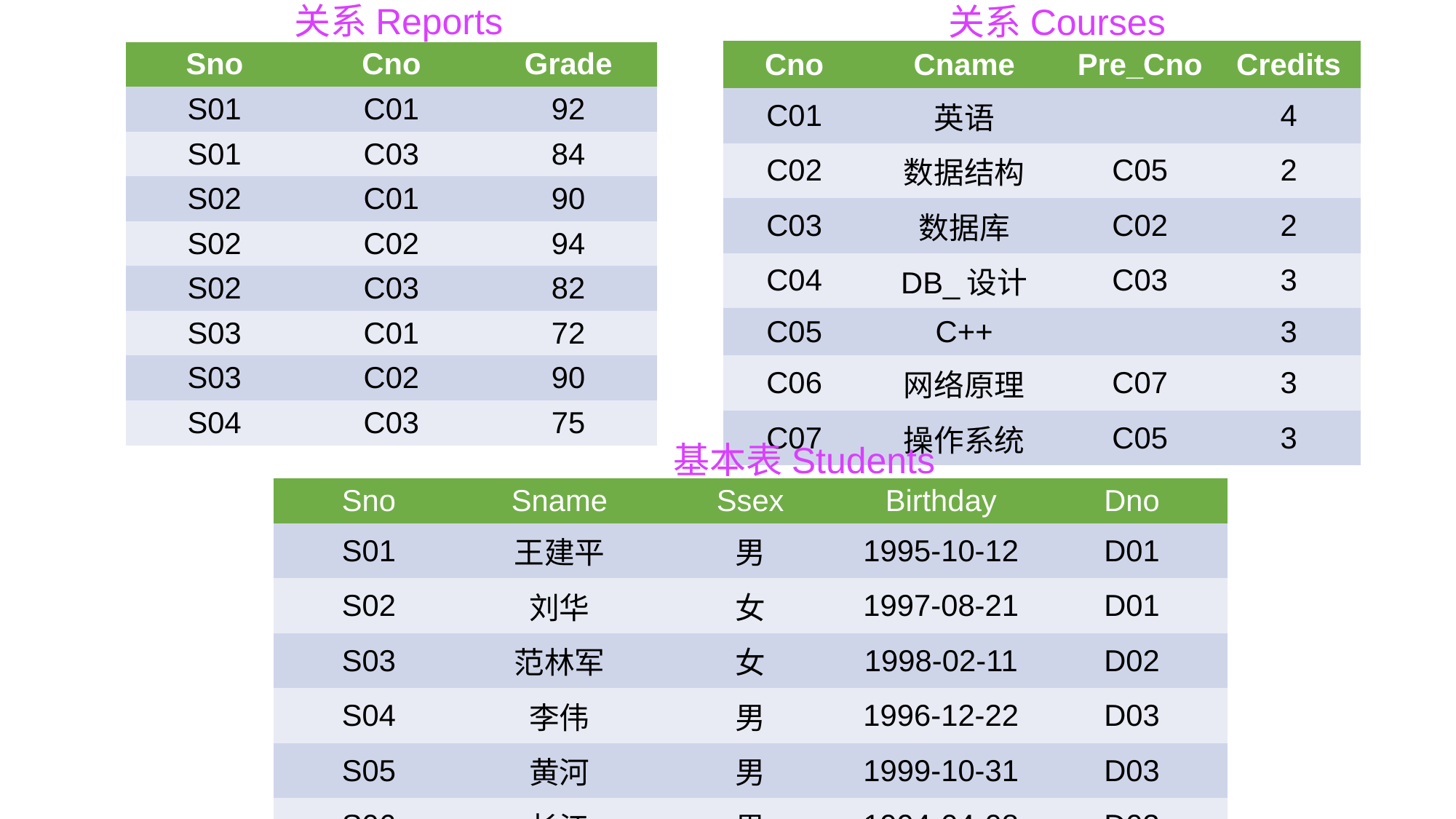

关系Reports
关系Courses
| Cno | Cname | Pre\_Cno | Credits |
| --- | --- | --- | --- |
| C01 | 英语 |  | 4 |
| C02 | 数据结构 | C05 | 2 |
| C03 | 数据库 | C02 | 2 |
| C04 | DB\_设计 | C03 | 3 |
| C05 | C++ |  | 3 |
| C06 | 网络原理 | C07 | 3 |
| C07 | 操作系统 | C05 | 3 |
| Sno | Cno | Grade |
| --- | --- | --- |
| S01 | C01 | 92 |
| S01 | C03 | 84 |
| S02 | C01 | 90 |
| S02 | C02 | 94 |
| S02 | C03 | 82 |
| S03 | C01 | 72 |
| S03 | C02 | 90 |
| S04 | C03 | 75 |
基本表Students
| Sno | Sname | Ssex | Birthday | Dno |
| --- | --- | --- | --- | --- |
| S01 | 王建平 | 男 | 1995-10-12 | D01 |
| S02 | 刘华 | 女 | 1997-08-21 | D01 |
| S03 | 范林军 | 女 | 1998-02-11 | D02 |
| S04 | 李伟 | 男 | 1996-12-22 | D03 |
| S05 | 黄河 | 男 | 1999-10-31 | D03 |
| S06 | 长江 | 男 | 1994-04-08 | D03 |